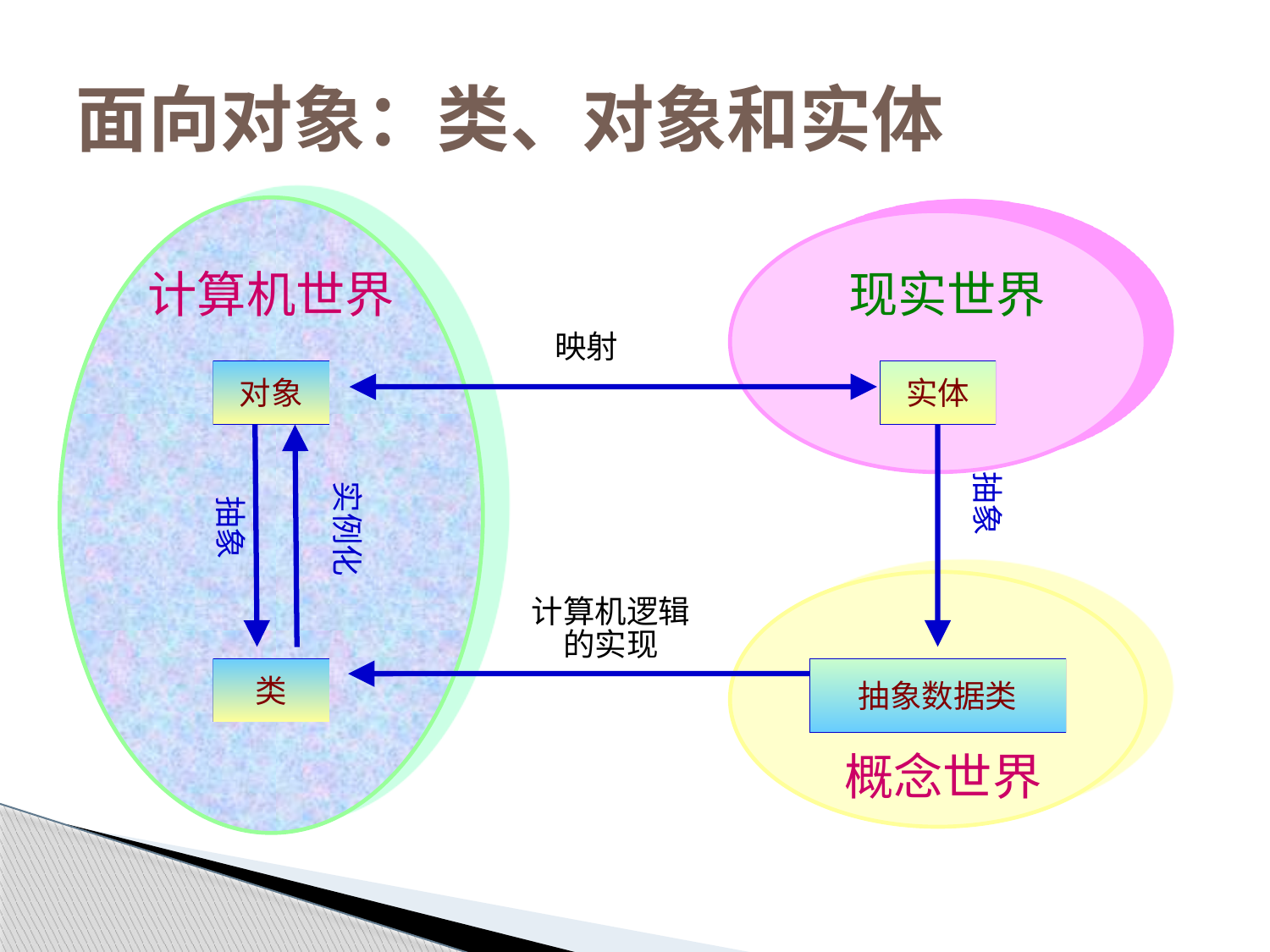

# 面向对象：类、对象和实体

计算机世界

现实世界
映射

对象
实体

 抽象

 抽象

实例化

概念世界
计算机逻辑
的实现

类
抽象数据类